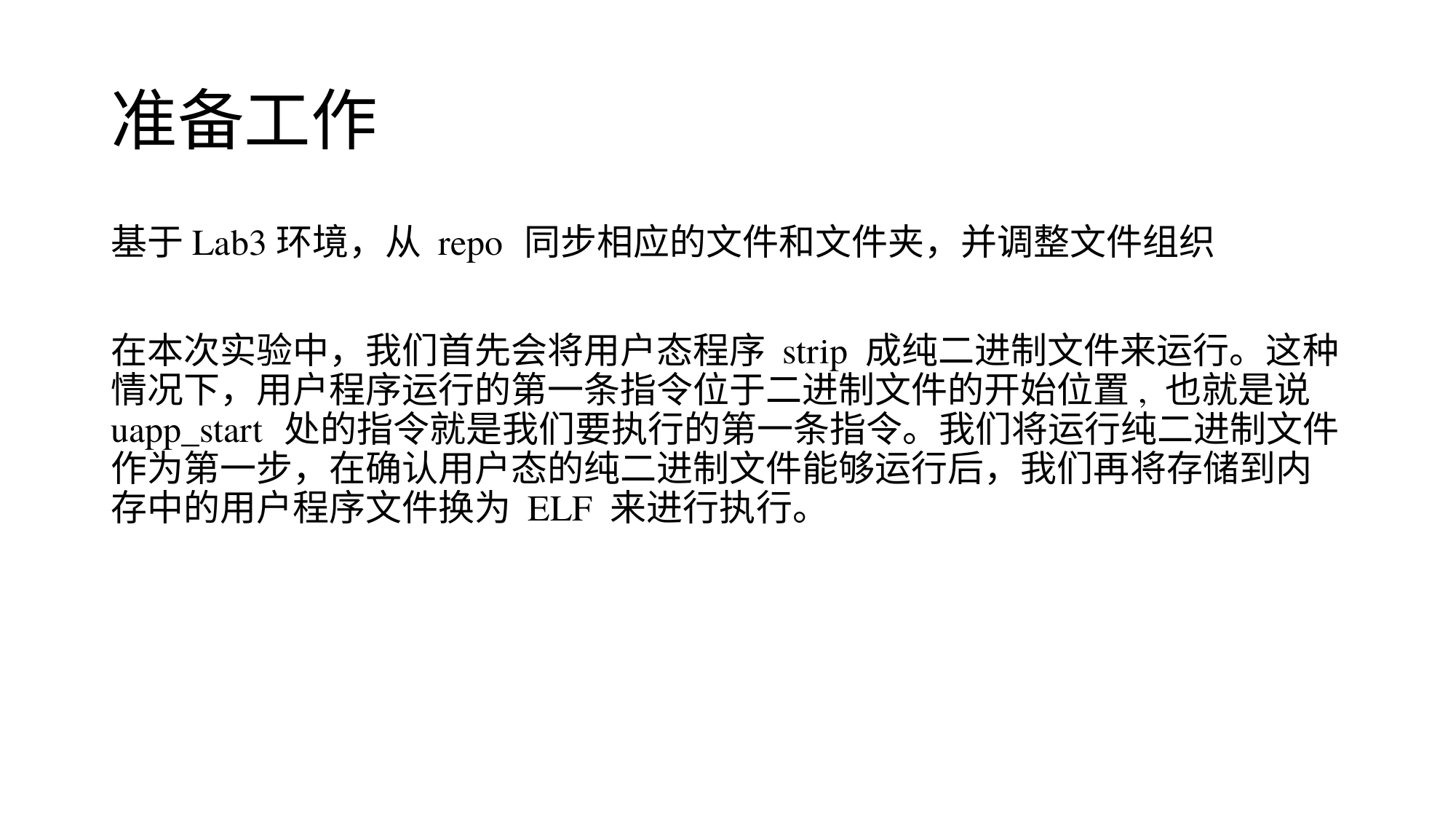

# 准备工作
基于Lab3环境，从 repo 同步相应的文件和文件夹，并调整文件组织

在本次实验中，我们首先会将用户态程序 strip 成纯二进制文件来运行。这种情况下，用户程序运行的第一条指令位于二进制文件的开始位置, 也就是说 uapp_start 处的指令就是我们要执行的第一条指令。我们将运行纯二进制文件作为第一步，在确认用户态的纯二进制文件能够运行后，我们再将存储到内存中的用户程序文件换为 ELF 来进行执行。